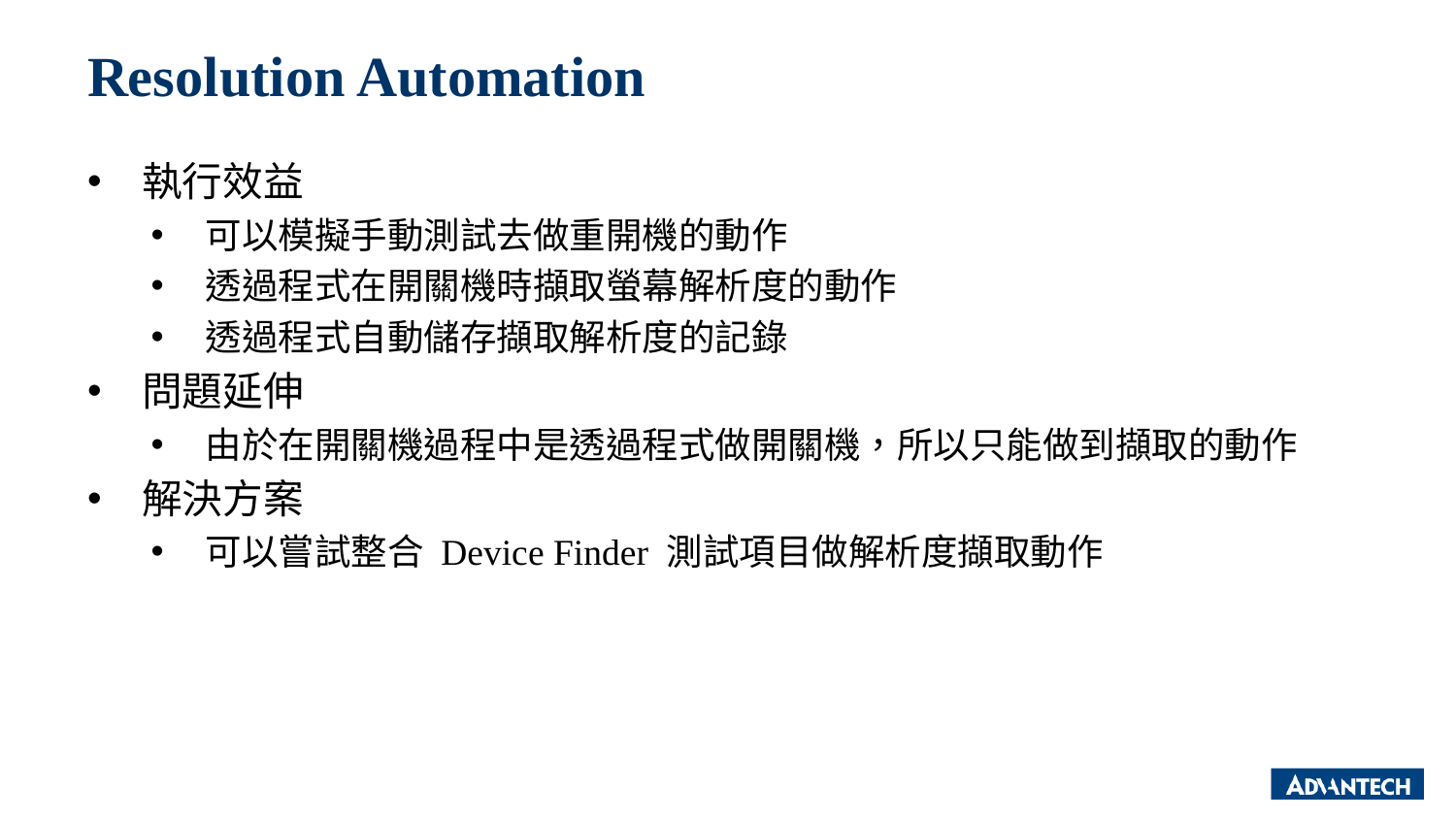

# Resolution Automation
執行效益
可以模擬手動測試去做重開機的動作
透過程式在開關機時擷取螢幕解析度的動作
透過程式自動儲存擷取解析度的記錄
問題延伸
由於在開關機過程中是透過程式做開關機，所以只能做到擷取的動作
解決方案
可以嘗試整合 Device Finder 測試項目做解析度擷取動作